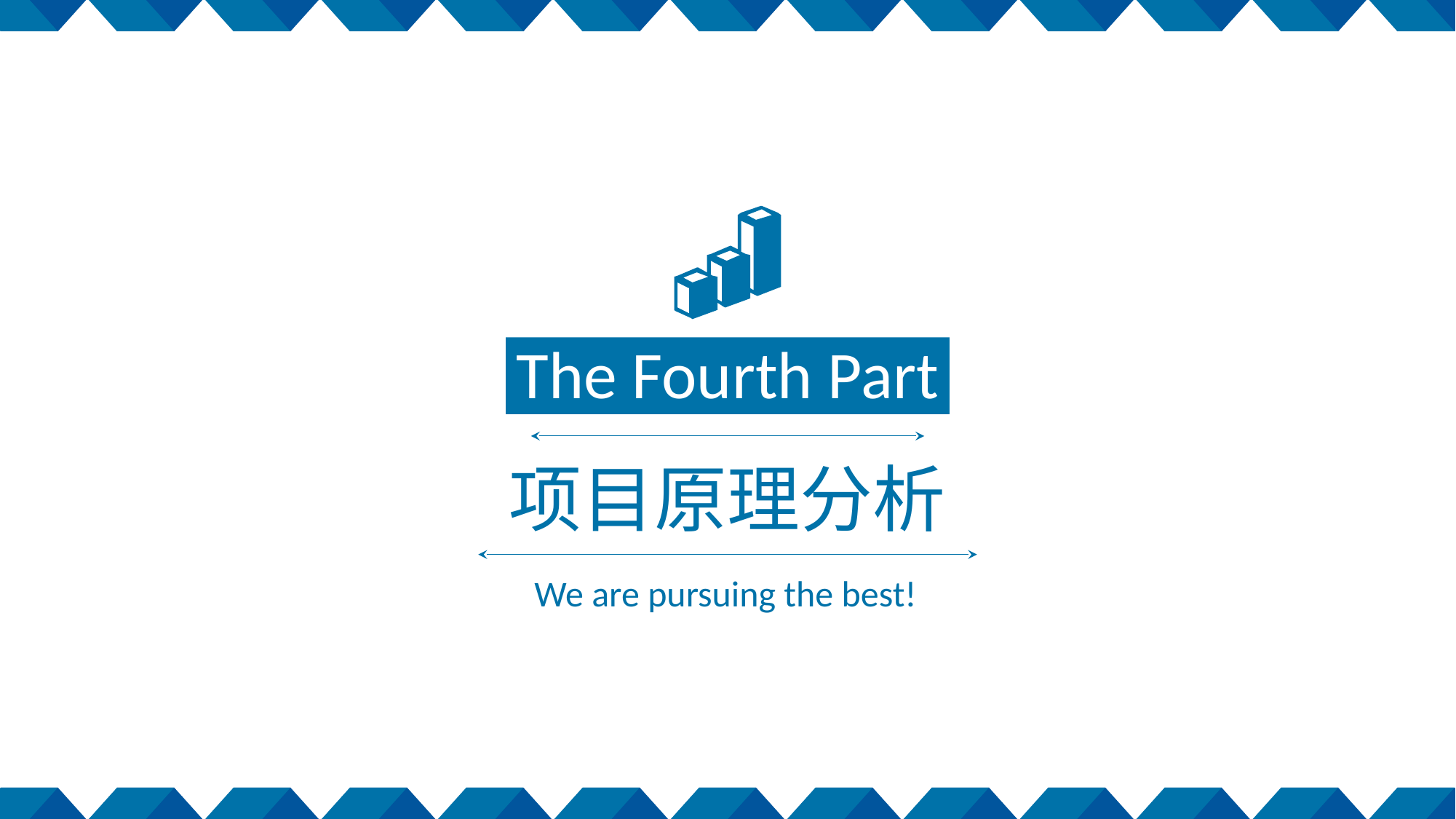

The Fourth Part

项目原理分析
We are pursuing the best!